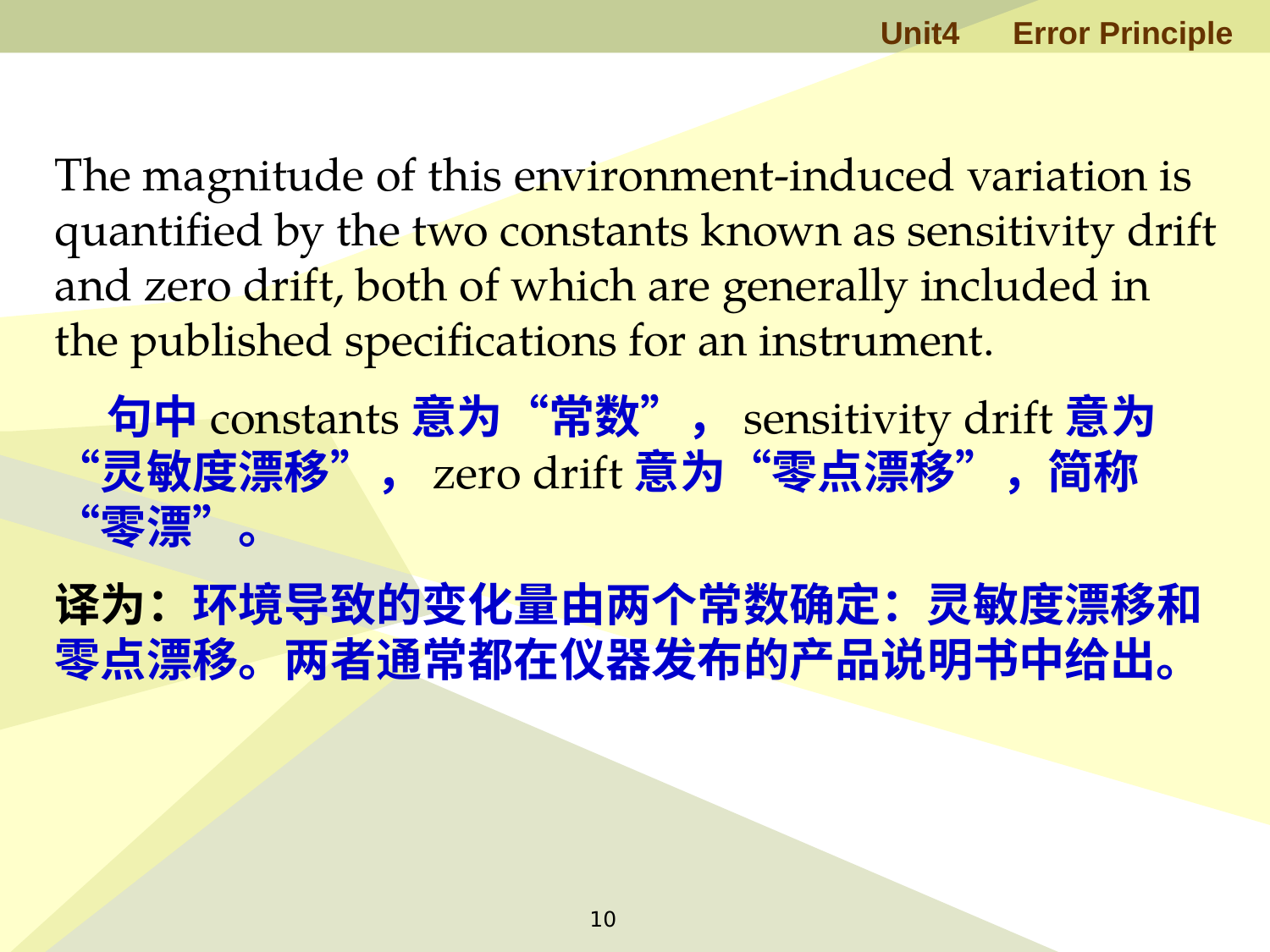

The magnitude of this environment-induced variation is quantified by the two constants known as sensitivity drift and zero drift, both of which are generally included in the published specifications for an instrument.
    句中constants意为“常数”，sensitivity drift意为“灵敏度漂移”，zero drift意为“零点漂移”，简称“零漂”。
译为：环境导致的变化量由两个常数确定：灵敏度漂移和零点漂移。两者通常都在仪器发布的产品说明书中给出。

10